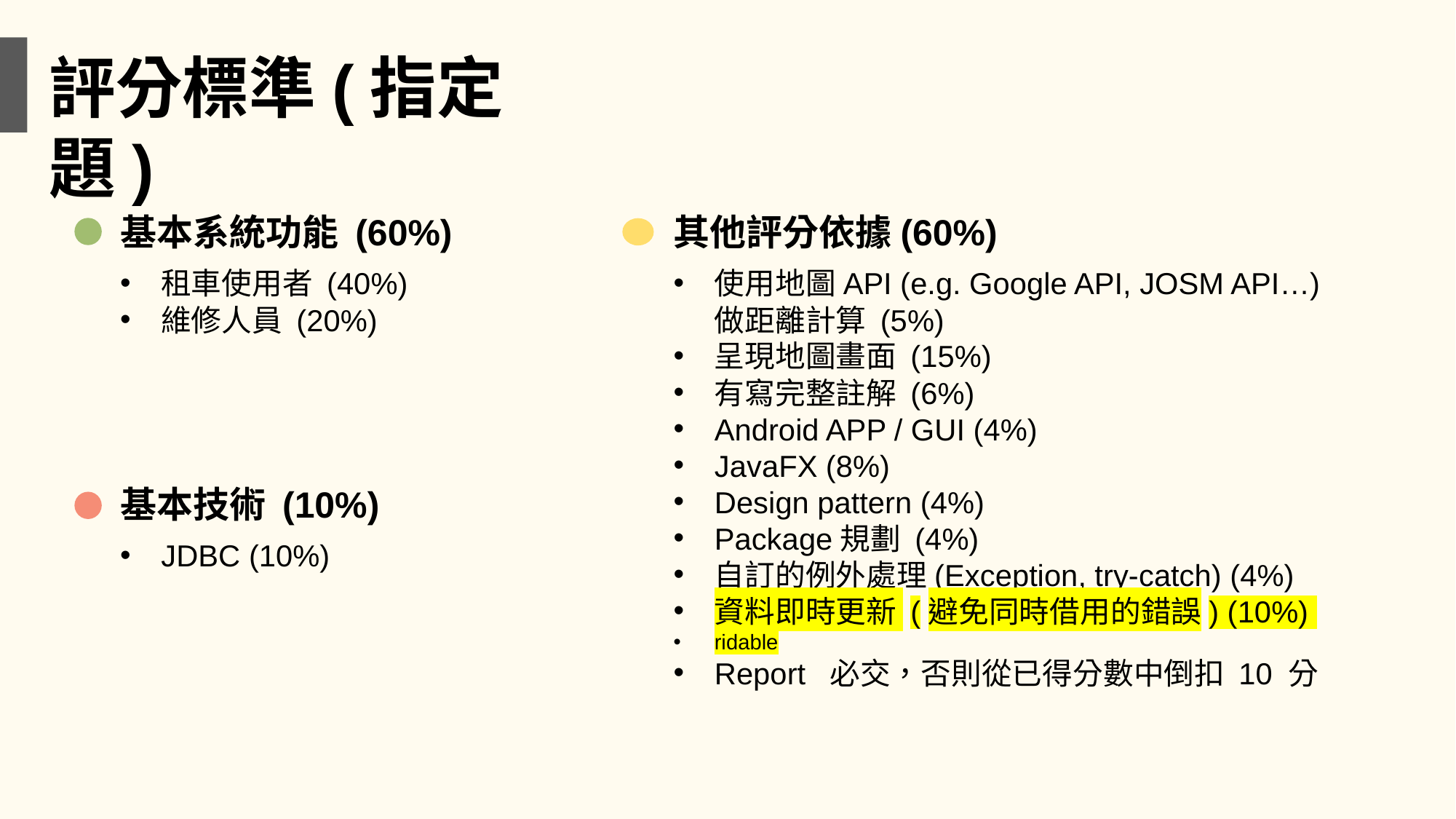

評分標準(指定題)
基本系統功能 (60%)
租車使用者 (40%)
維修人員 (20%)
其他評分依據(60%)
使用地圖API (e.g. Google API, JOSM API…) 做距離計算 (5%)
呈現地圖畫面 (15%)
有寫完整註解 (6%)
Android APP / GUI (4%)
JavaFX (8%)
Design pattern (4%)
Package規劃 (4%)
自訂的例外處理(Exception, try-catch) (4%)
資料即時更新 (避免同時借用的錯誤) (10%)
ridable
Report  必交，否則從已得分數中倒扣 10 分

基本技術 (10%)
JDBC (10%)